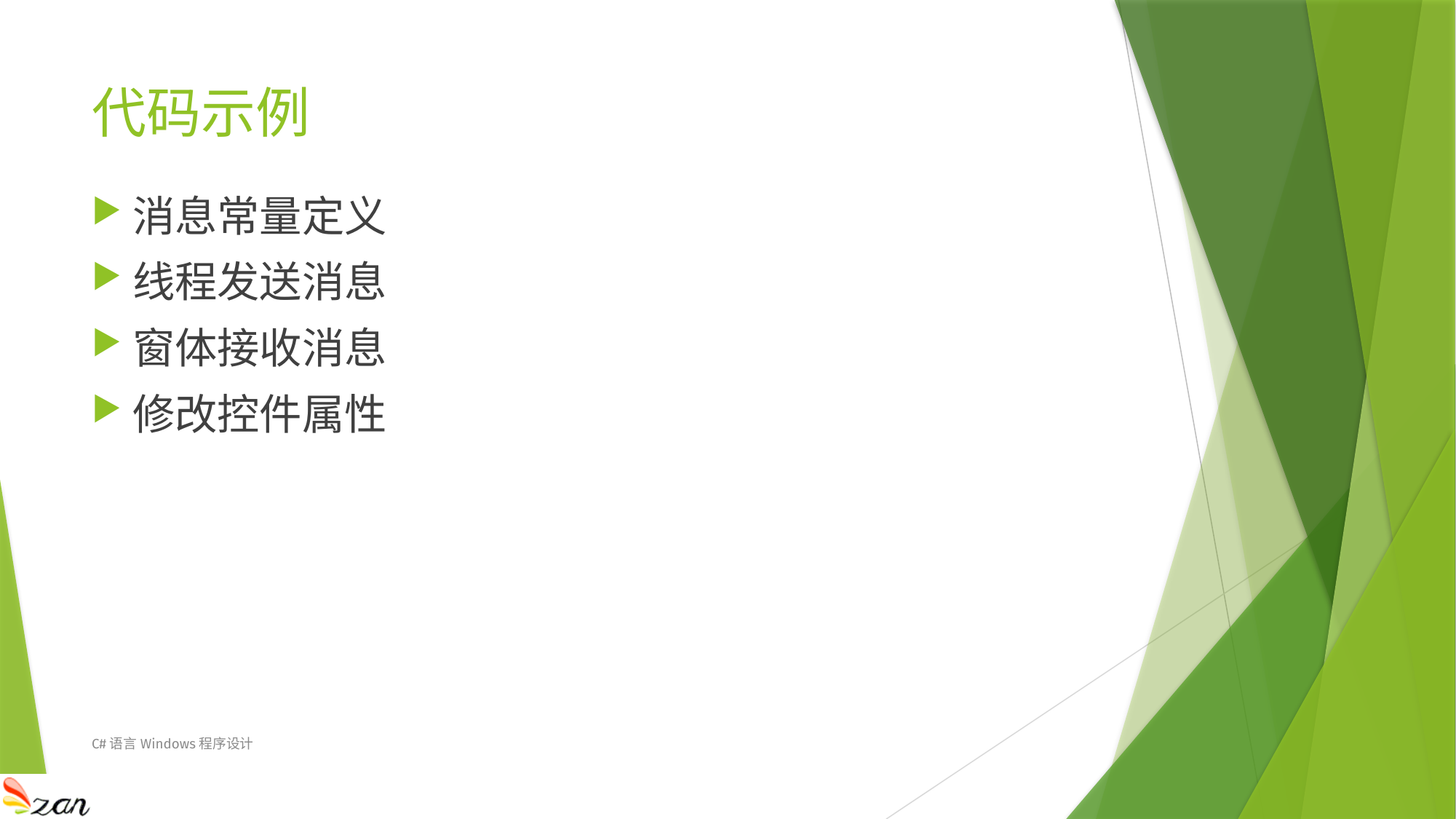

# 代码示例
消息常量定义
线程发送消息
窗体接收消息
修改控件属性
C#语言Windows程序设计